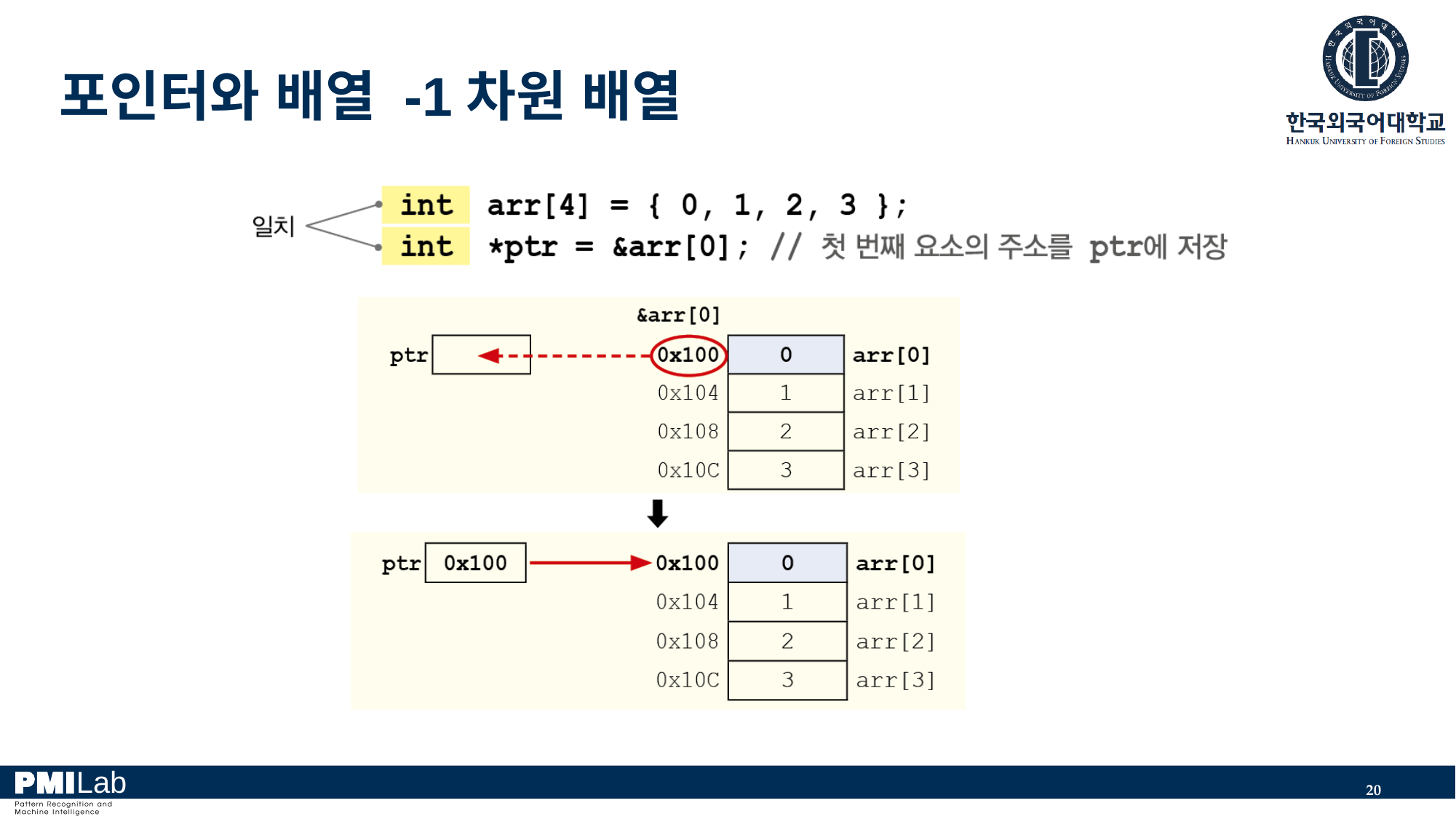

# 포인터와 배열 -1차원 배열

주 의
20